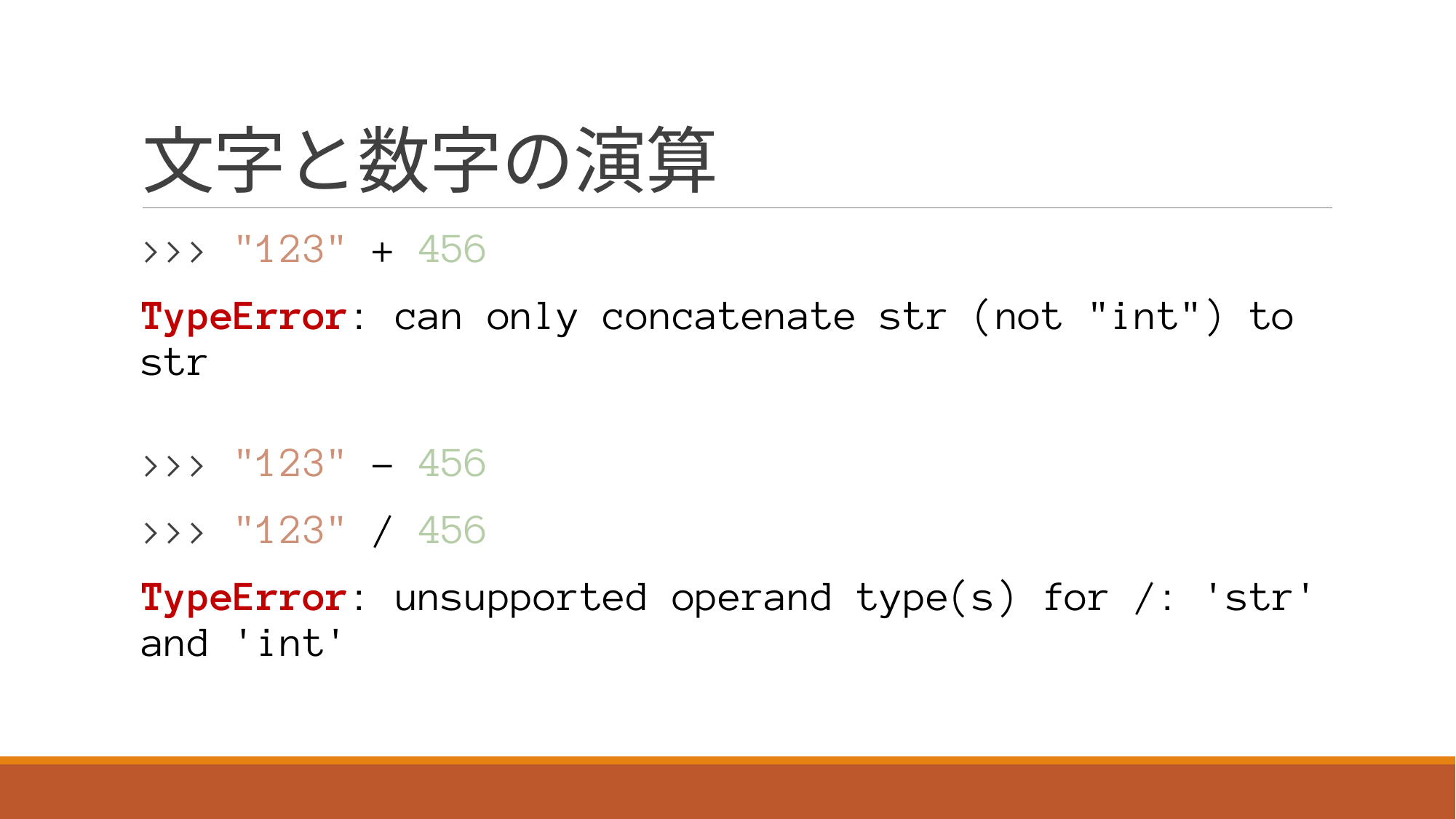

# 文字と数字の演算
>>> "123" + 456
TypeError: can only concatenate str (not "int") to str

>>> "123" - 456
>>> "123" / 456
TypeError: unsupported operand type(s) for /: 'str' and 'int'